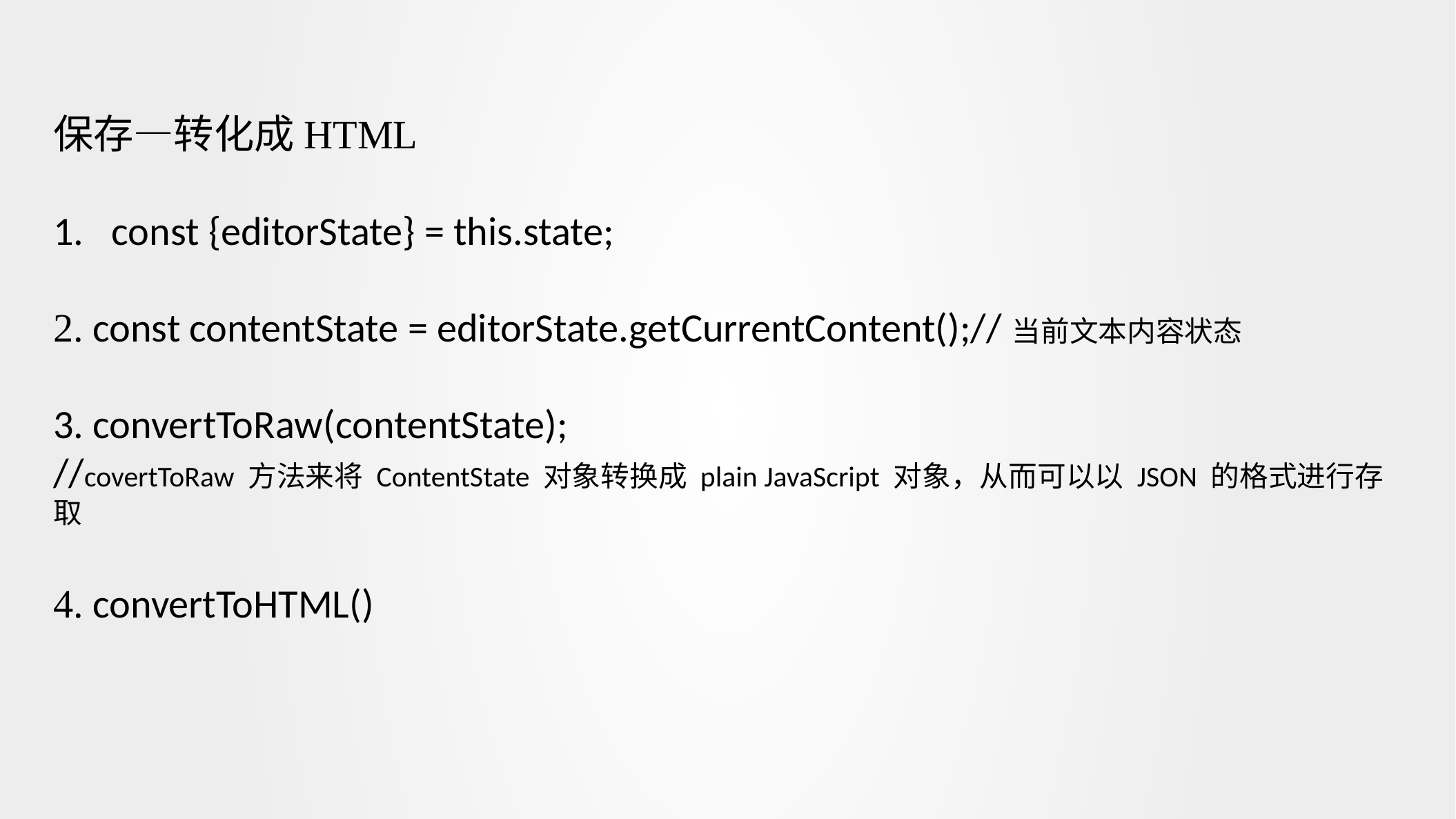

保存—转化成HTML

const {editorState} = this.state;

2. const contentState = editorState.getCurrentContent();//当前文本内容状态

3. convertToRaw(contentState);
//covertToRaw 方法来将 ContentState 对象转换成 plain JavaScript 对象，从而可以以 JSON 的格式进行存取

4. convertToHTML()